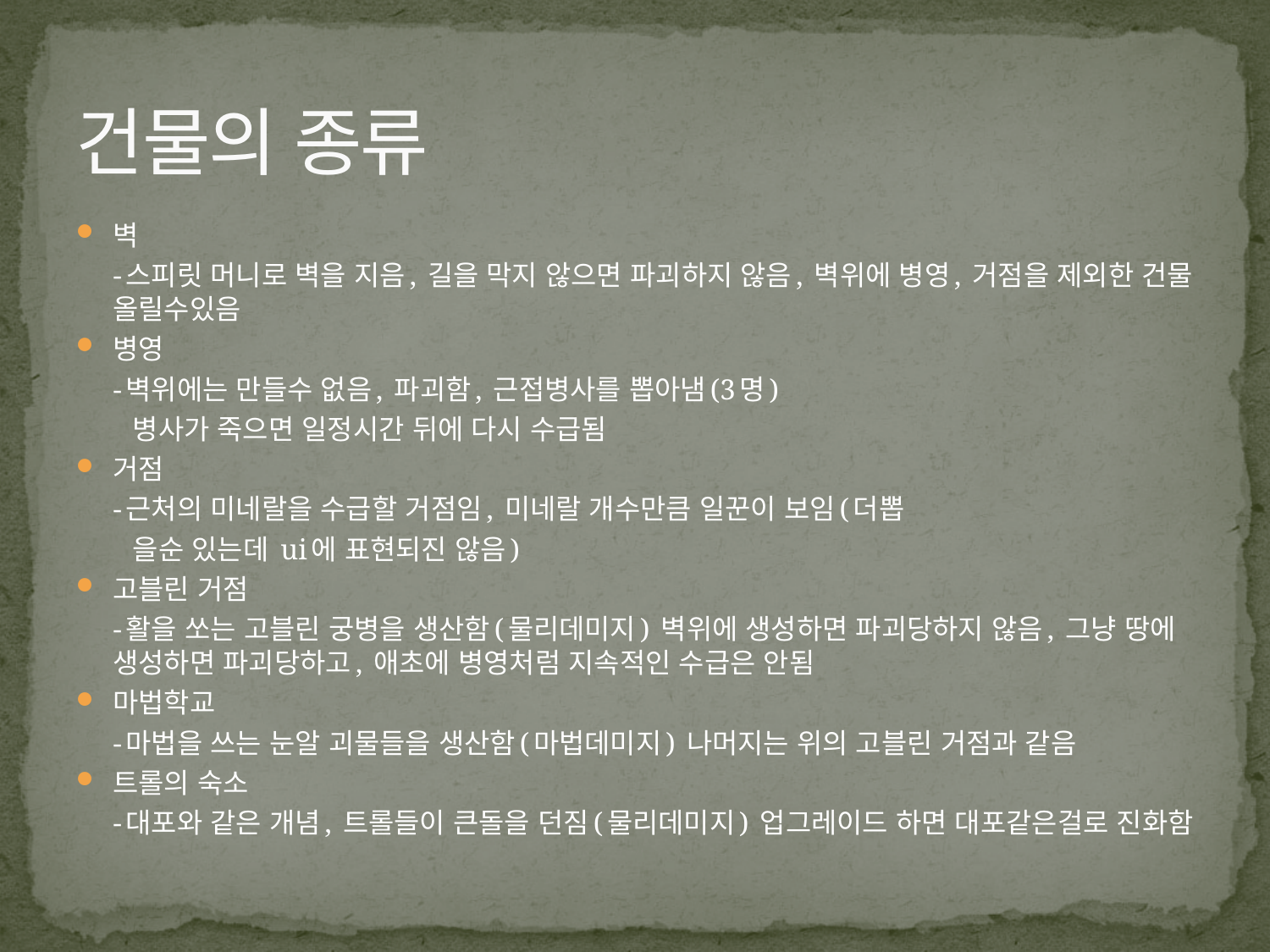

# 건물의 종류
벽
	-스피릿 머니로 벽을 지음, 길을 막지 않으면 파괴하지 않음, 벽위에 병영, 거점을 제외한 건물 올릴수있음
병영
	-벽위에는 만들수 없음, 파괴함, 근접병사를 뽑아냄(3명)
	  병사가 죽으면 일정시간 뒤에 다시 수급됨
거점
	-근처의 미네랄을 수급할 거점임, 미네랄 개수만큼 일꾼이 보임(더뽑
	  을순 있는데 ui에 표현되진 않음)
고블린 거점
	-활을 쏘는 고블린 궁병을 생산함(물리데미지) 벽위에 생성하면 파괴당하지 않음, 그냥 땅에 생성하면 파괴당하고, 애초에 병영처럼 지속적인 수급은 안됨
마법학교
	-마법을 쓰는 눈알 괴물들을 생산함(마법데미지) 나머지는 위의 고블린 거점과 같음
트롤의 숙소
	-대포와 같은 개념, 트롤들이 큰돌을 던짐(물리데미지) 업그레이드 하면 대포같은걸로 진화함